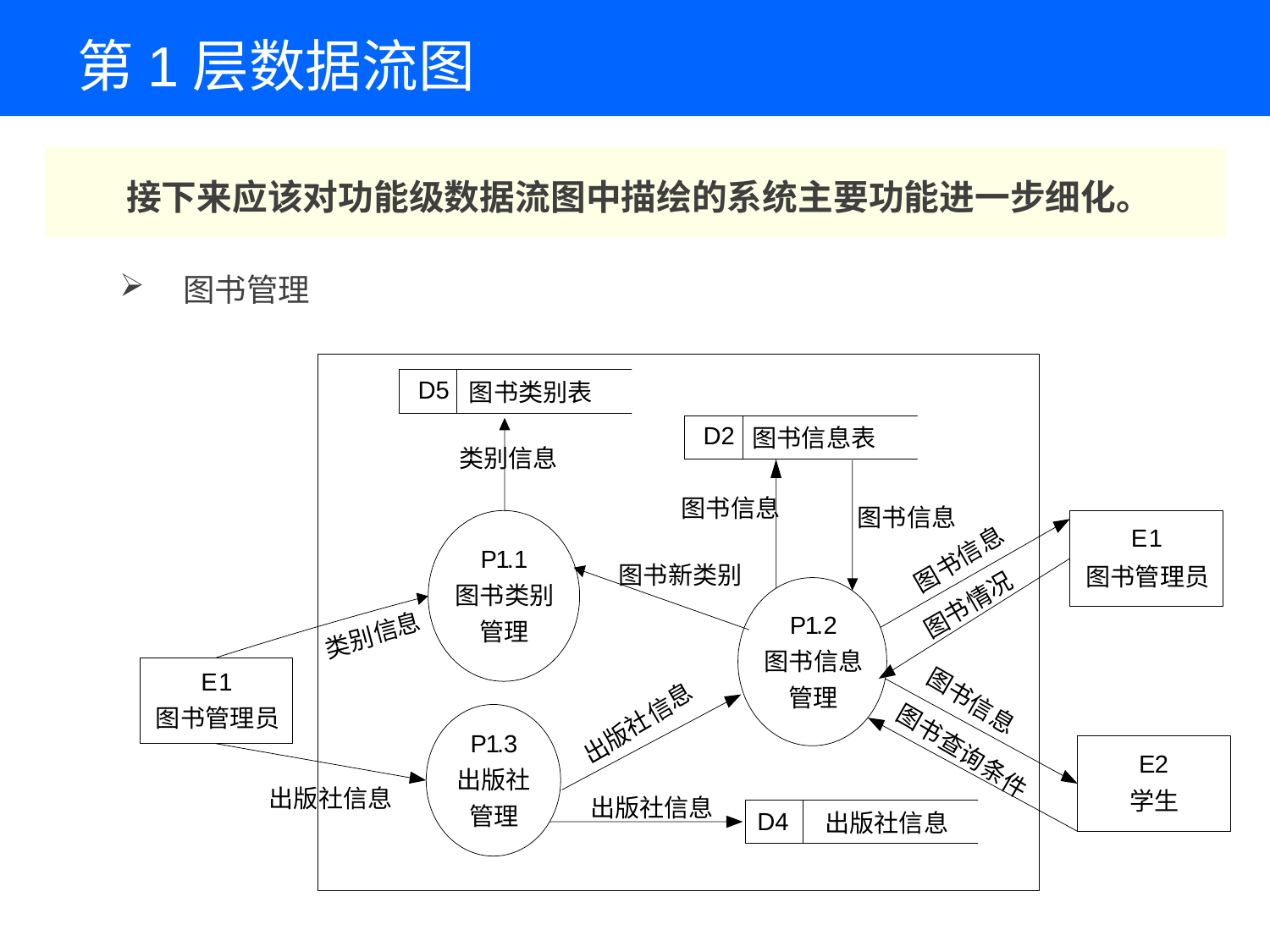

# 第1层数据流图
      接下来应该对功能级数据流图中描绘的系统主要功能进一步细化。
图书管理

D5
图书类别表

D2

图书信息表

类别信息

图书信息
图书信息

E
1
息

信
P
1
.
1
书

图书新类别
图书管理员
图

况

图书类别
情

书

息
P
1
.
2
图
信
管理
别
类
图书信息

图
E
1

书
息
管理
信
信

图

图书管理员

息
社
书

版

P
1
.
3
查
出

询

E
2
条
出版社
件

出版社信息
学生
出版社信息

管理
D4

出版社信息